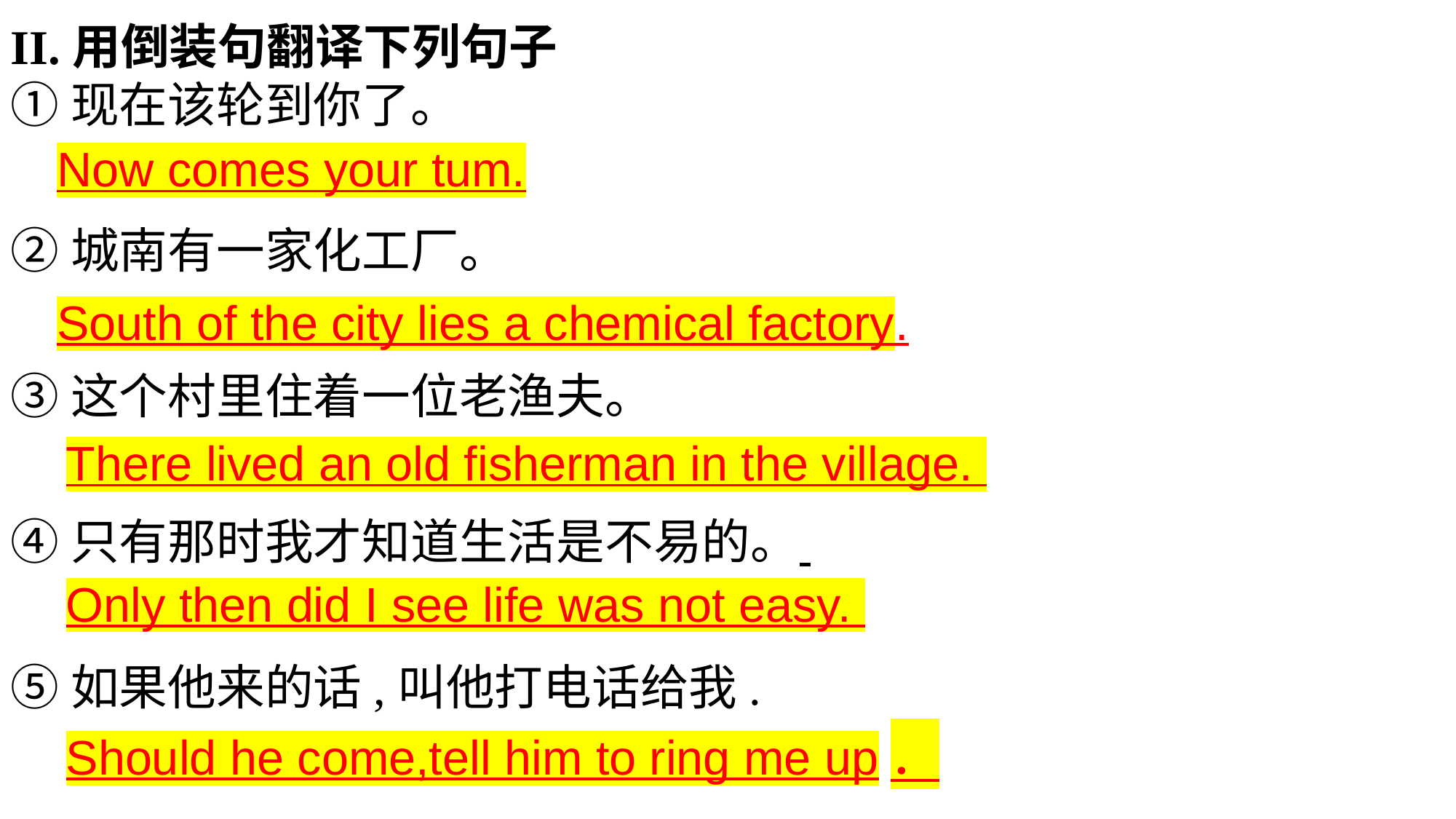

II.用倒装句翻译下列句子
①现在该轮到你了。

②城南有一家化工厂。

③这个村里住着一位老渔夫。

④只有那时我才知道生活是不易的。

⑤如果他来的话,叫他打电话给我.

Now comes your tum.
South of the city lies a chemical factory.
There lived an old fisherman in the village.
Only then did I see life was not easy.
Should he come,tell him to ring me up．